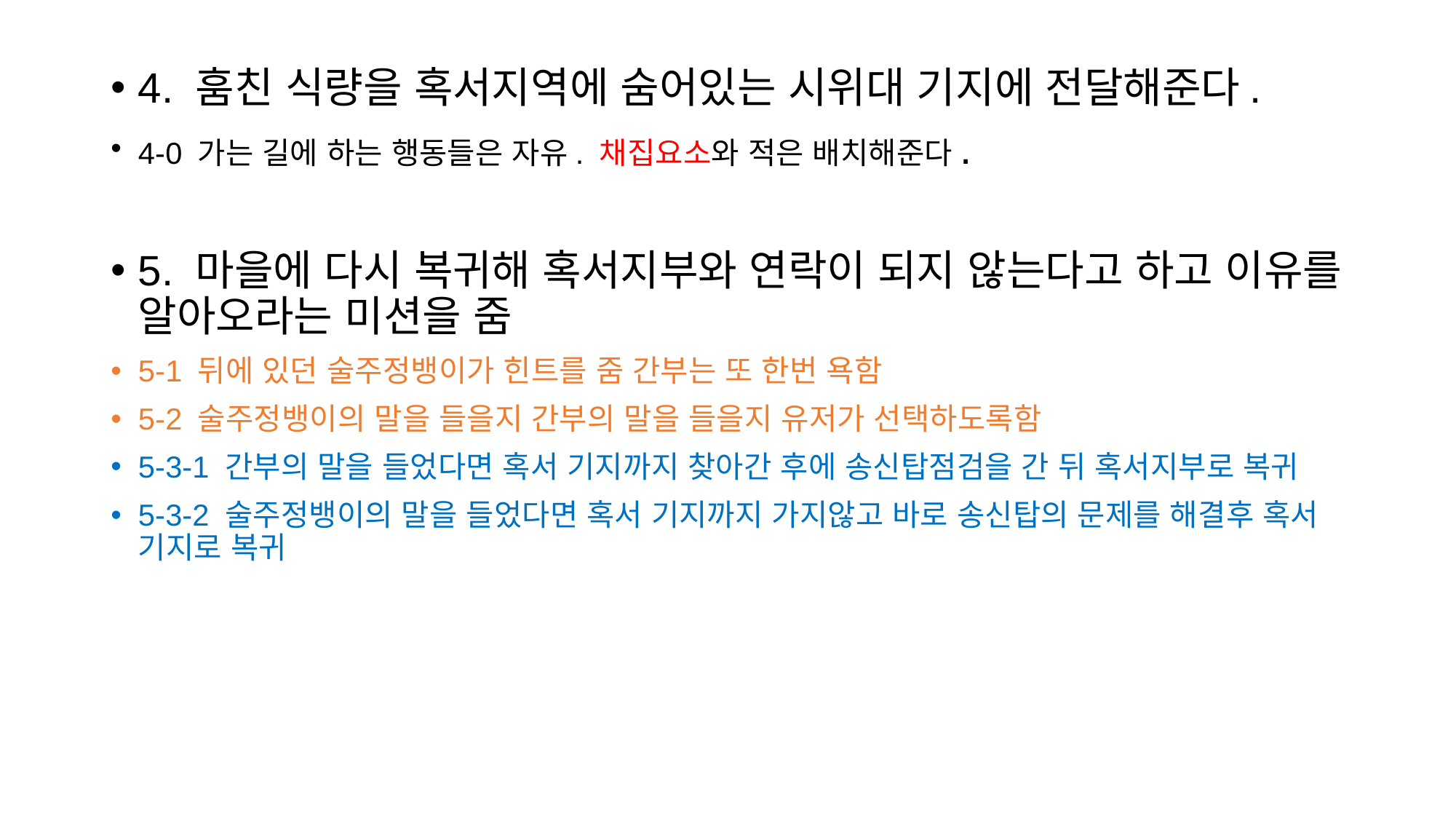

4. 훔친 식량을 혹서지역에 숨어있는 시위대 기지에 전달해준다.
4-0 가는 길에 하는 행동들은 자유. 채집요소와 적은 배치해준다.

5. 마을에 다시 복귀해 혹서지부와 연락이 되지 않는다고 하고 이유를 알아오라는 미션을 줌
5-1 뒤에 있던 술주정뱅이가 힌트를 줌 간부는 또 한번 욕함
5-2 술주정뱅이의 말을 들을지 간부의 말을 들을지 유저가 선택하도록함
5-3-1 간부의 말을 들었다면 혹서 기지까지 찾아간 후에 송신탑점검을 간 뒤 혹서지부로 복귀
5-3-2 술주정뱅이의 말을 들었다면 혹서 기지까지 가지않고 바로 송신탑의 문제를 해결후 혹서 기지로 복귀